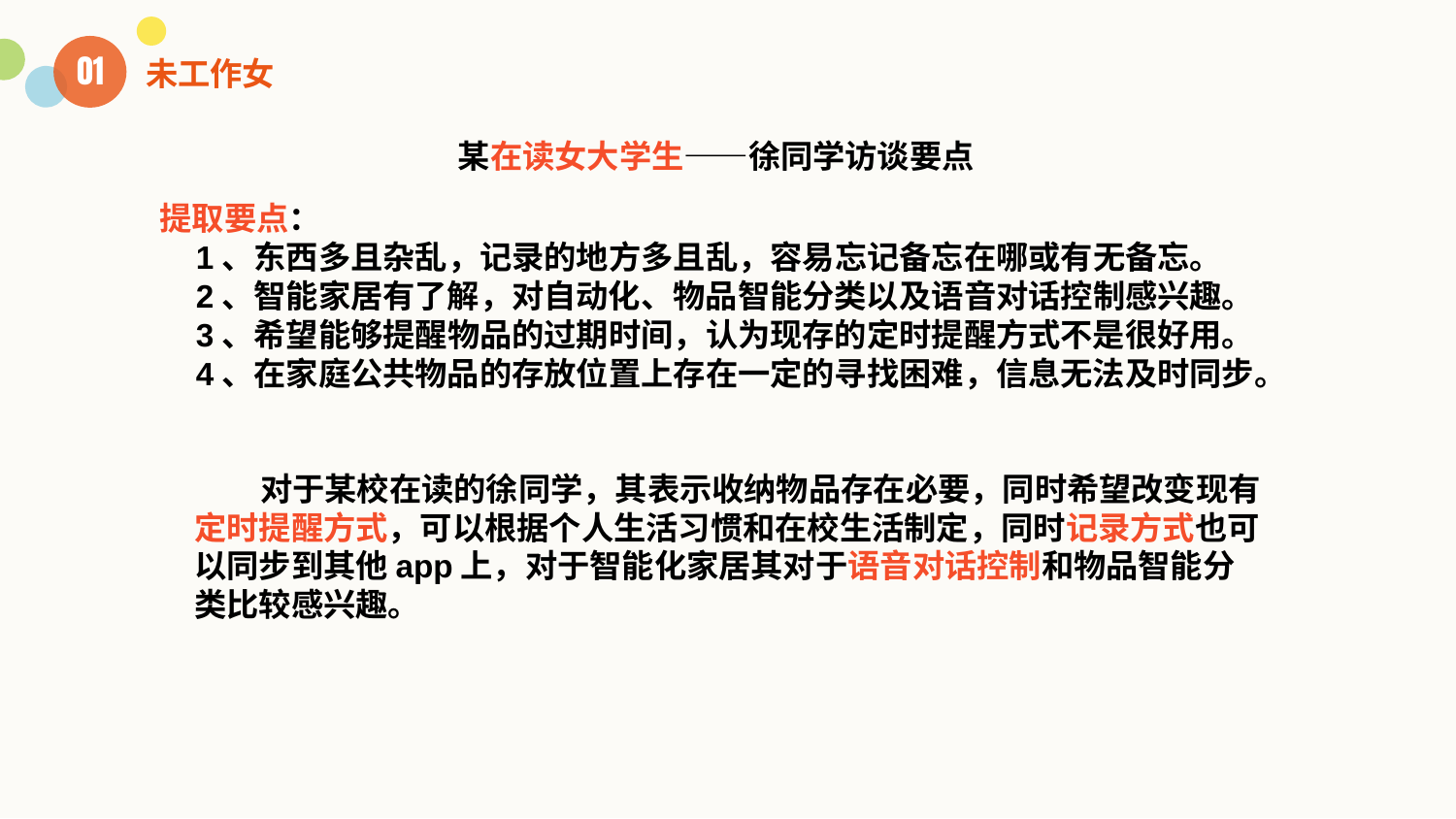

01
未工作女

某在读女大学生——徐同学访谈要点
提取要点：
    1、东西多且杂乱，记录的地方多且乱，容易忘记备忘在哪或有无备忘。
    2、智能家居有了解，对自动化、物品智能分类以及语音对话控制感兴趣。
    3、希望能够提醒物品的过期时间，认为现存的定时提醒方式不是很好用。
    4、在家庭公共物品的存放位置上存在一定的寻找困难，信息无法及时同步。

        对于某校在读的徐同学，其表示收纳物品存在必要，同时希望改变现有定时提醒方式，可以根据个人生活习惯和在校生活制定，同时记录方式也可以同步到其他app上，对于智能化家居其对于语音对话控制和物品智能分类比较感兴趣。